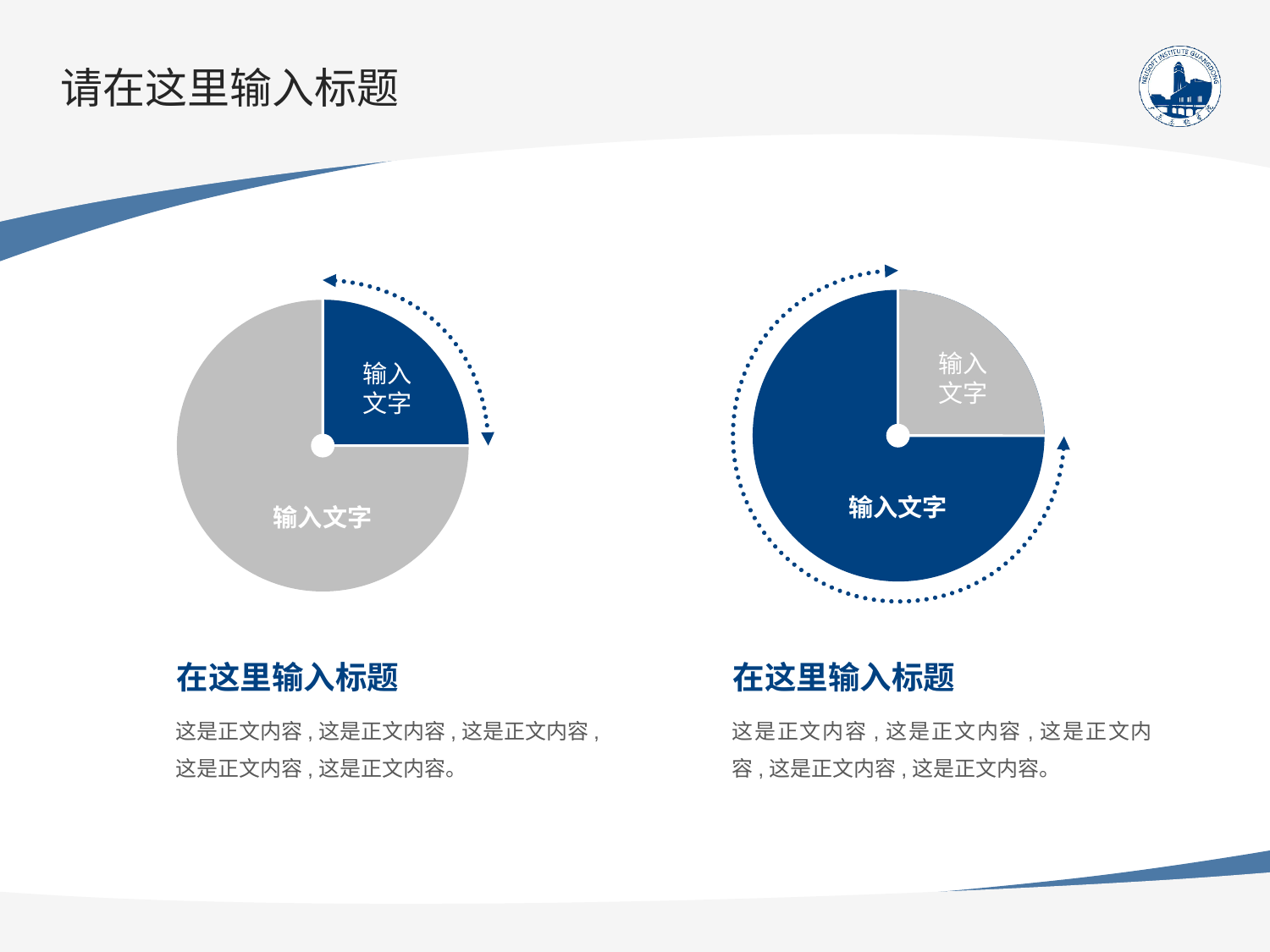

# 请在这里输入标题

输入
文字

输入文字

输入
文字

输入文字
在这里输入标题
在这里输入标题
这是正文内容,这是正文内容,这是正文内容,这是正文内容,这是正文内容。
这是正文内容,这是正文内容,这是正文内容,这是正文内容,这是正文内容。